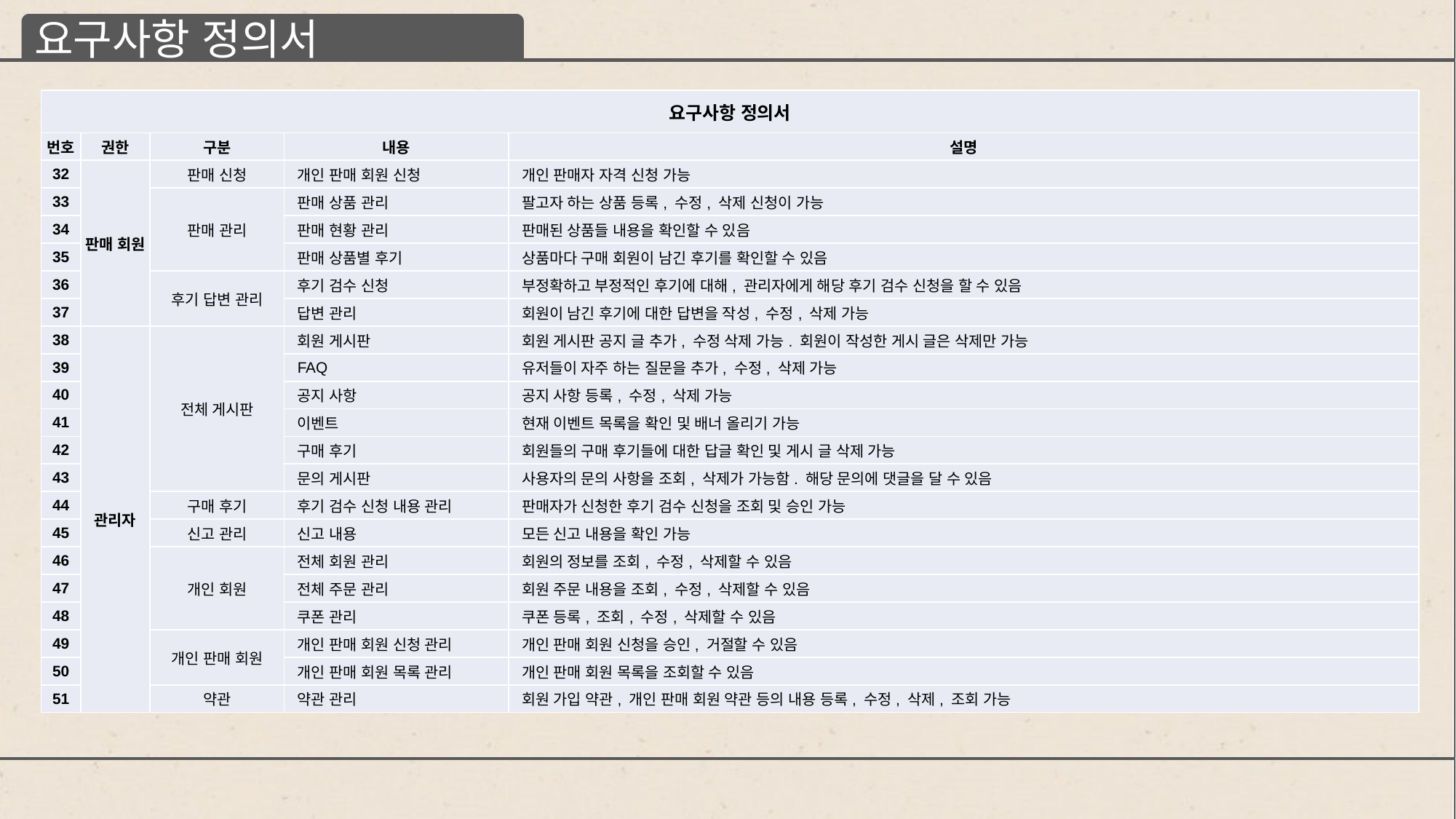

요구사항 정의서
| 요구사항 정의서 |  |  |  |  |
| --- | --- | --- | --- | --- |
| 번호 | 권한 | 구분 | 내용 | 설명 |
| 32 | 판매 회원 | 판매 신청 | 개인 판매 회원 신청 | 개인 판매자 자격 신청 가능 |
| 33 |  | 판매 관리 | 판매 상품 관리 | 팔고자 하는 상품 등록, 수정, 삭제 신청이 가능 |
| 34 |  |  | 판매 현황 관리 | 판매된 상품들 내용을 확인할 수 있음 |
| 35 |  |  | 판매 상품별 후기 | 상품마다 구매 회원이 남긴 후기를 확인할 수 있음 |
| 36 |  | 후기 답변 관리 | 후기 검수 신청 | 부정확하고 부정적인 후기에 대해, 관리자에게 해당 후기 검수 신청을 할 수 있음 |
| 37 |  |  | 답변 관리 | 회원이 남긴 후기에 대한 답변을 작성, 수정, 삭제 가능 |
| 38 | 관리자 | 전체 게시판 | 회원 게시판 | 회원 게시판 공지 글 추가, 수정 삭제 가능. 회원이 작성한 게시 글은 삭제만 가능 |
| 39 |  |  | FAQ | 유저들이 자주 하는 질문을 추가, 수정, 삭제 가능 |
| 40 |  |  | 공지 사항 | 공지 사항 등록, 수정, 삭제 가능 |
| 41 |  |  | 이벤트 | 현재 이벤트 목록을 확인 및 배너 올리기 가능 |
| 42 |  |  | 구매 후기 | 회원들의 구매 후기들에 대한 답글 확인 및 게시 글 삭제 가능 |
| 43 |  |  | 문의 게시판 | 사용자의 문의 사항을 조회, 삭제가 가능함. 해당 문의에 댓글을 달 수 있음 |
| 44 |  | 구매 후기 | 후기 검수 신청 내용 관리 | 판매자가 신청한 후기 검수 신청을 조회 및 승인 가능 |
| 45 |  | 신고 관리 | 신고 내용 | 모든 신고 내용을 확인 가능 |
| 46 |  | 개인 회원 | 전체 회원 관리 | 회원의 정보를 조회, 수정, 삭제할 수 있음 |
| 47 |  |  | 전체 주문 관리 | 회원 주문 내용을 조회, 수정, 삭제할 수 있음 |
| 48 |  |  | 쿠폰 관리 | 쿠폰 등록, 조회, 수정, 삭제할 수 있음 |
| 49 |  | 개인 판매 회원 | 개인 판매 회원 신청 관리 | 개인 판매 회원 신청을 승인, 거절할 수 있음 |
| 50 |  |  | 개인 판매 회원 목록 관리 | 개인 판매 회원 목록을 조회할 수 있음 |
| 51 |  | 약관 | 약관 관리 | 회원 가입 약관, 개인 판매 회원 약관 등의 내용 등록, 수정, 삭제, 조회 가능 |